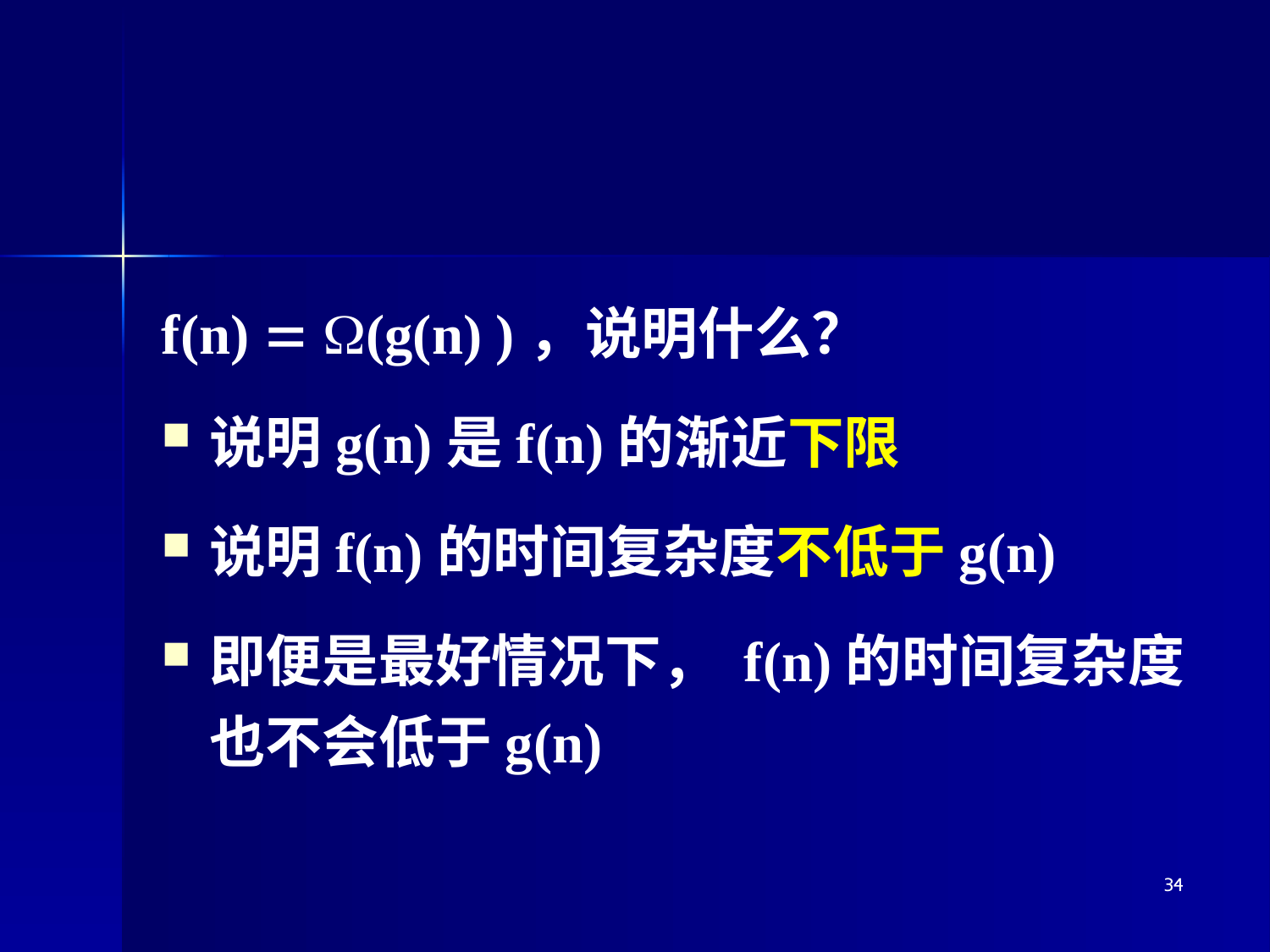

f(n) = Ω(g(n) )，说明什么？
说明g(n)是f(n)的渐近下限
说明f(n)的时间复杂度不低于g(n)
即便是最好情况下， f(n)的时间复杂度也不会低于g(n)
34